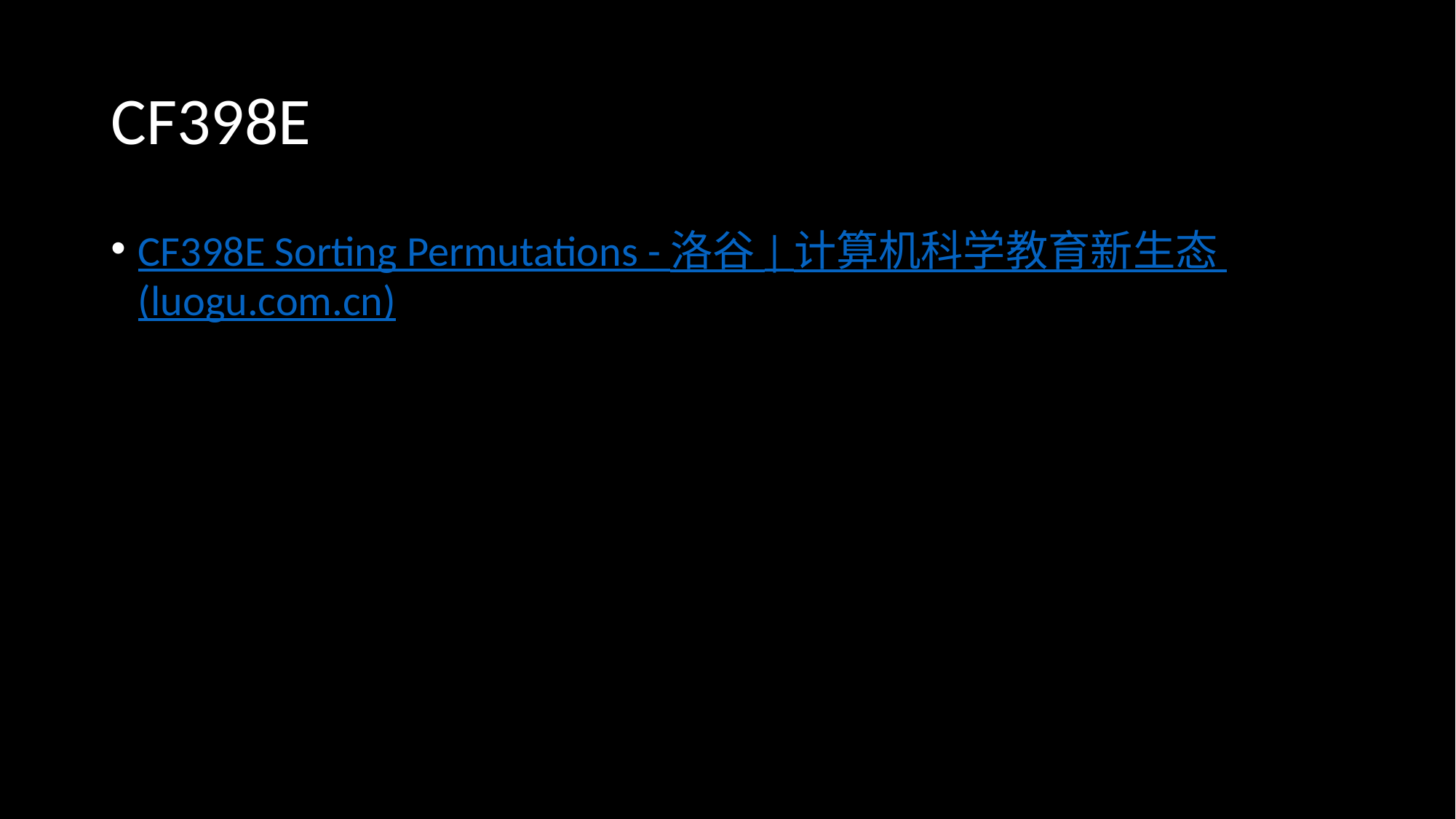

# CF398E
CF398E Sorting Permutations - 洛谷 | 计算机科学教育新生态 (luogu.com.cn)